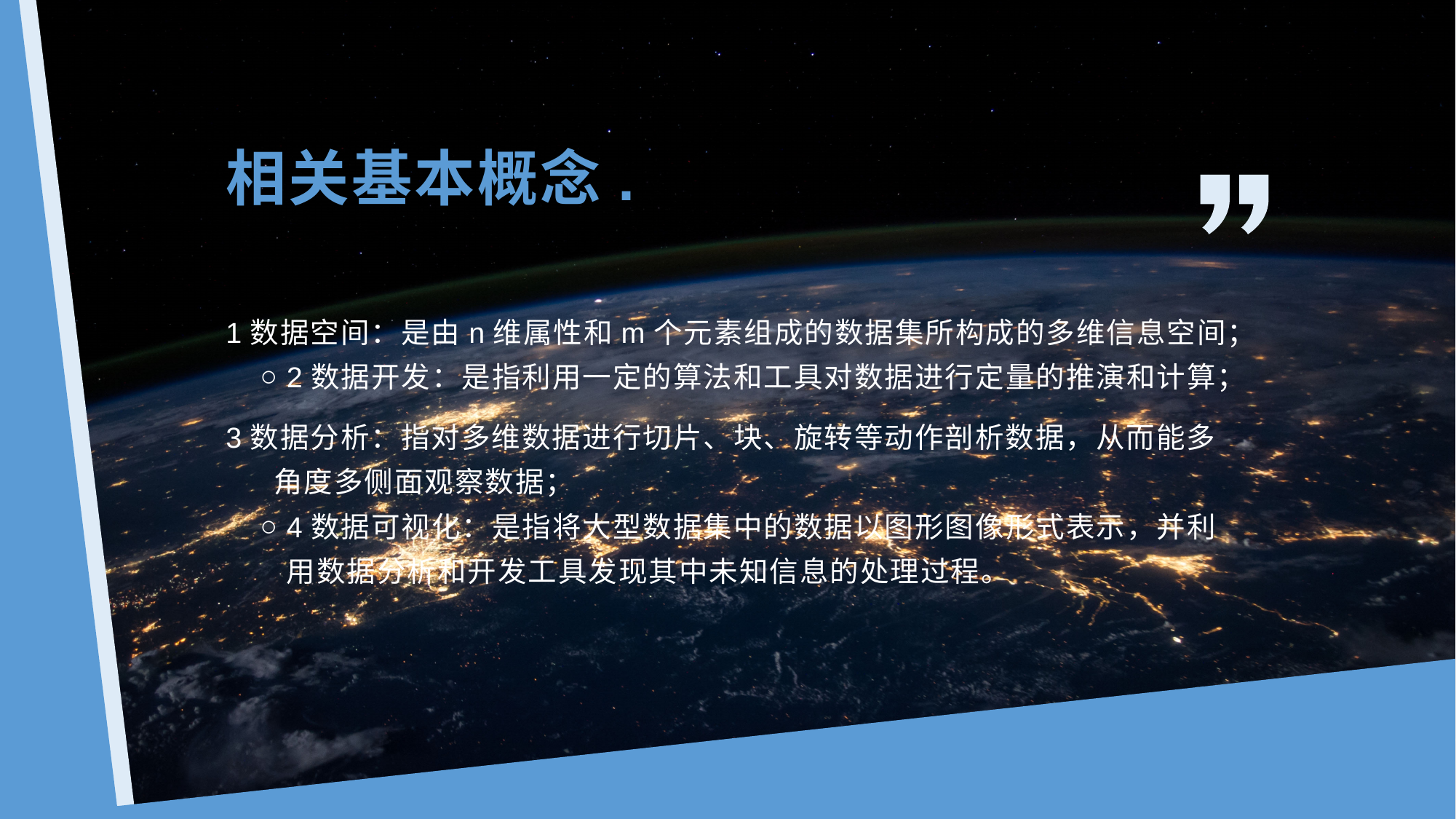

相关基本概念.

1数据空间：是由n维属性和m个元素组成的数据集所构成的多维信息空间；
2数据开发：是指利用一定的算法和工具对数据进行定量的推演和计算；
3数据分析：指对多维数据进行切片、块、旋转等动作剖析数据，从而能多角度多侧面观察数据；
4数据可视化：是指将大型数据集中的数据以图形图像形式表示，并利用数据分析和开发工具发现其中未知信息的处理过程。